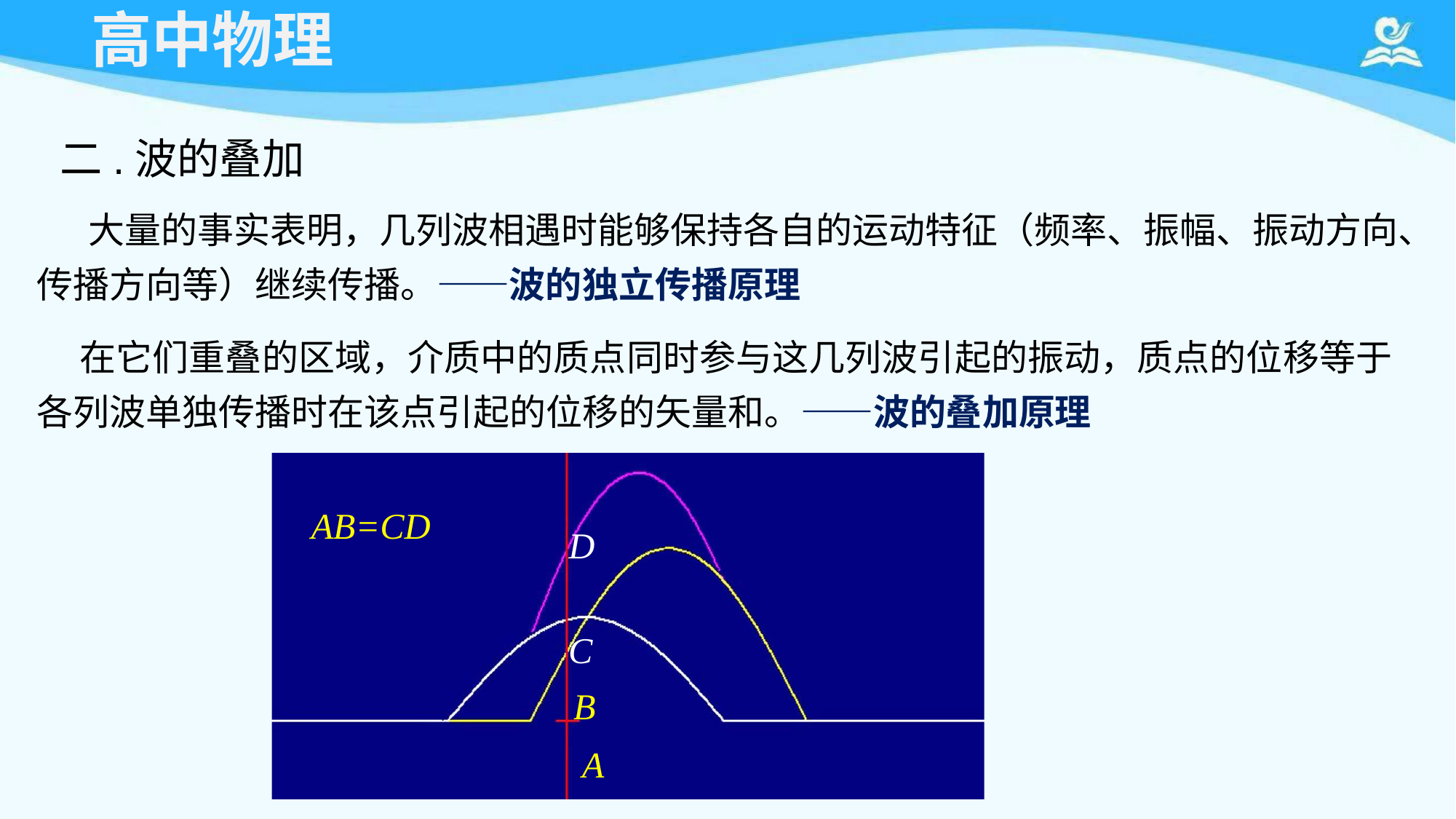

# 高中物理
二.波的叠加
大量的事实表明，几列波相遇时能够保持各自的运动特征（频率、振幅、振动方向、 传播方向等）继续传播。——波的独立传播原理
在它们重叠的区域，介质中的质点同时参与这几列波引起的振动，质点的位移等于 各列波单独传播时在该点引起的位移的矢量和。——波的叠加原理

AB=CD
D  C
B
A